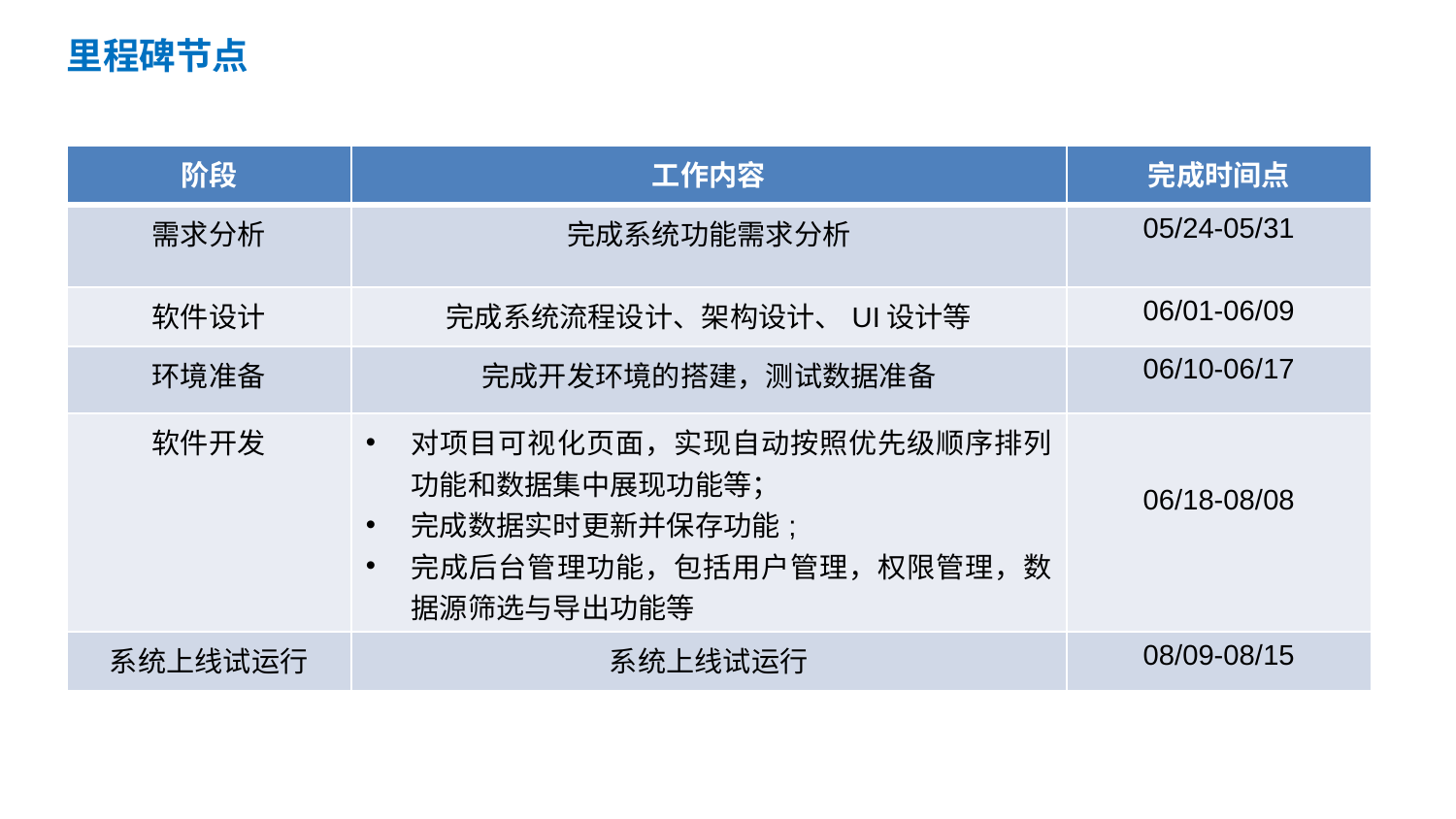

目 录
里程碑节点
| 阶段 | 工作内容 | 完成时间点 |
| --- | --- | --- |
| 需求分析 | 完成系统功能需求分析 | 05/24-05/31 |
| 软件设计 | 完成系统流程设计、架构设计、UI设计等 | 06/01-06/09 |
| 环境准备 | 完成开发环境的搭建，测试数据准备 | 06/10-06/17 |
| 软件开发 | 对项目可视化页面，实现自动按照优先级顺序排列功能和数据集中展现功能等； 完成数据实时更新并保存功能; 完成后台管理功能，包括用户管理，权限管理，数据源筛选与导出功能等 | 06/18-08/08 |
| 系统上线试运行 | 系统上线试运行 | 08/09-08/15 |